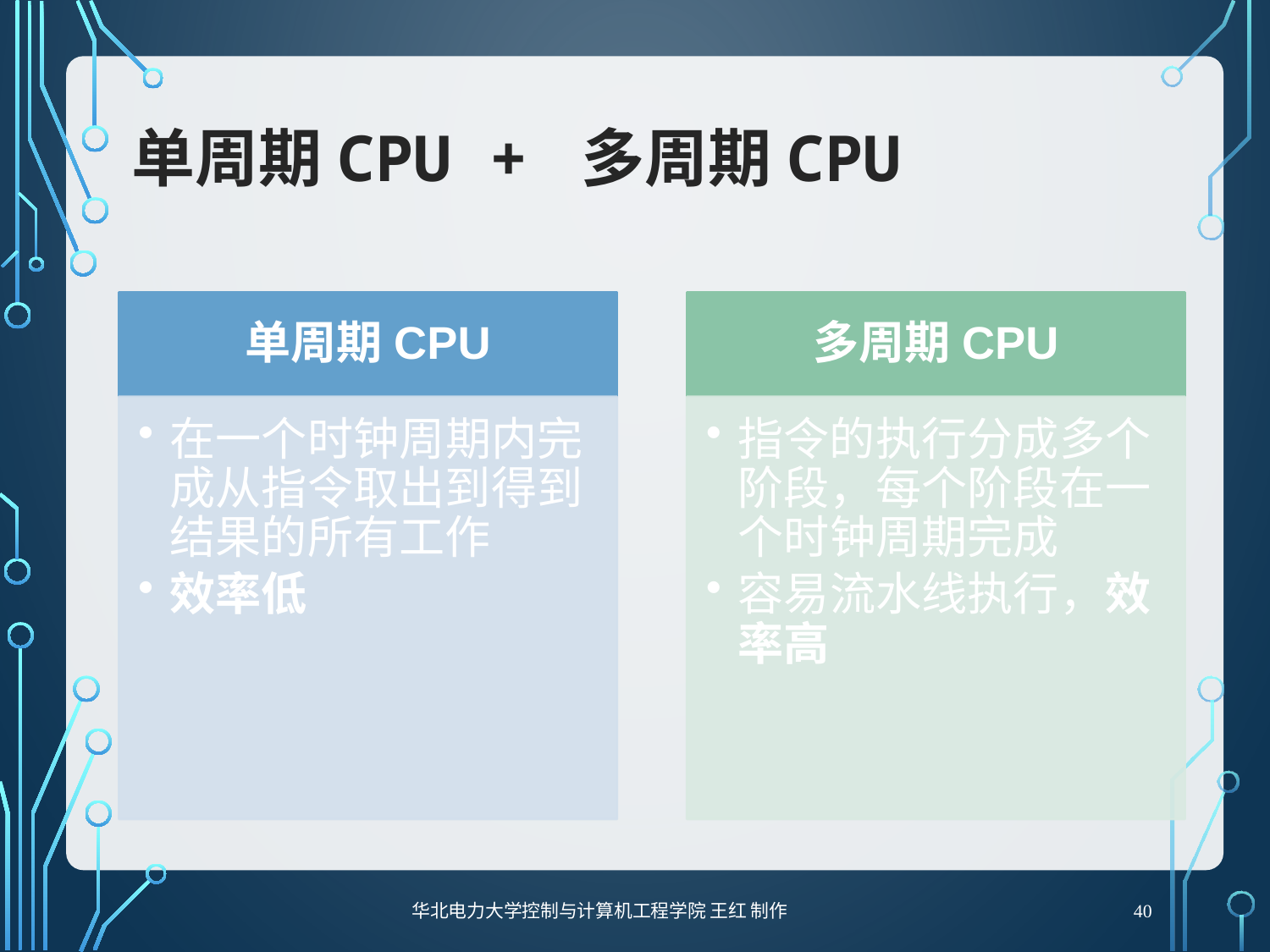

# 单周期CPU + 多周期CPU
单周期CPU
在一个时钟周期内完成从指令取出到得到结果的所有工作
效率低
多周期CPU
指令的执行分成多个阶段，每个阶段在一个时钟周期完成
容易流水线执行，效率高
40
华北电力大学控制与计算机工程学院 王红 制作